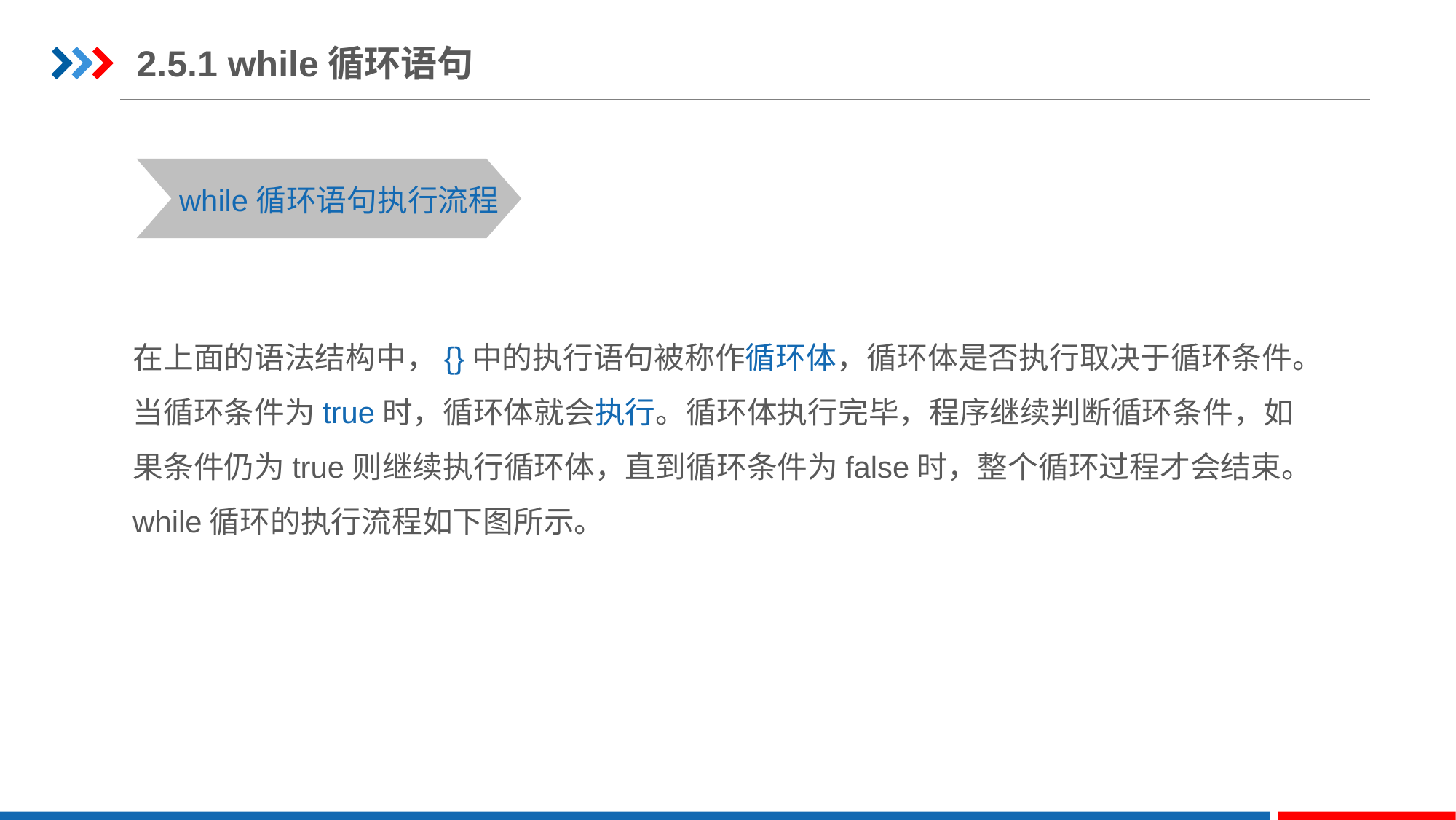

2.5.1 while循环语句

while循环语句执行流程
在上面的语法结构中，{}中的执行语句被称作循环体，循环体是否执行取决于循环条件。
当循环条件为true时，循环体就会执行。循环体执行完毕，程序继续判断循环条件，如
果条件仍为true则继续执行循环体，直到循环条件为false时，整个循环过程才会结束。
while循环的执行流程如下图所示。